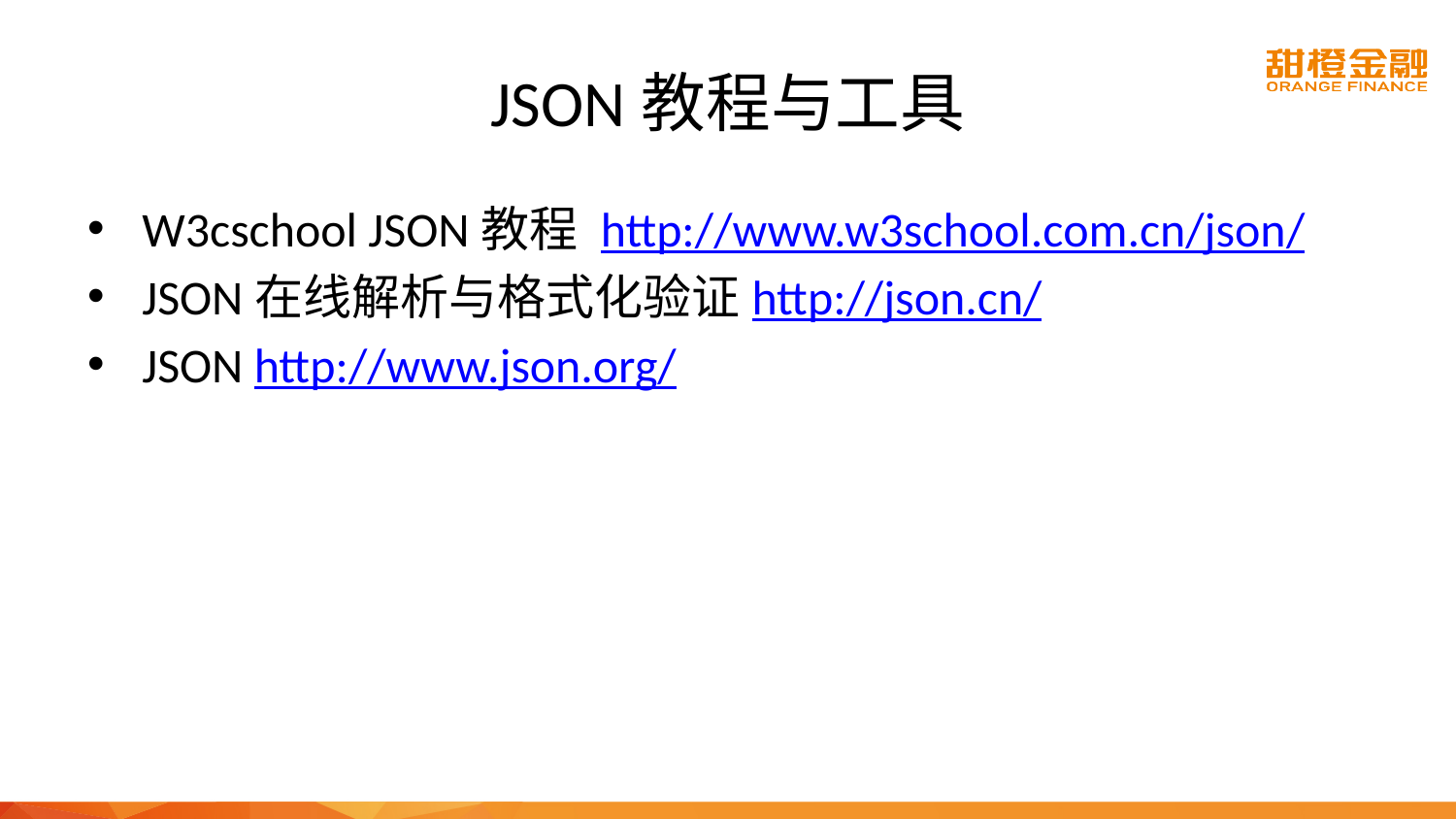

# JSON教程与工具
W3cschool JSON教程 http://www.w3school.com.cn/json/
JSON在线解析与格式化验证http://json.cn/
JSON http://www.json.org/